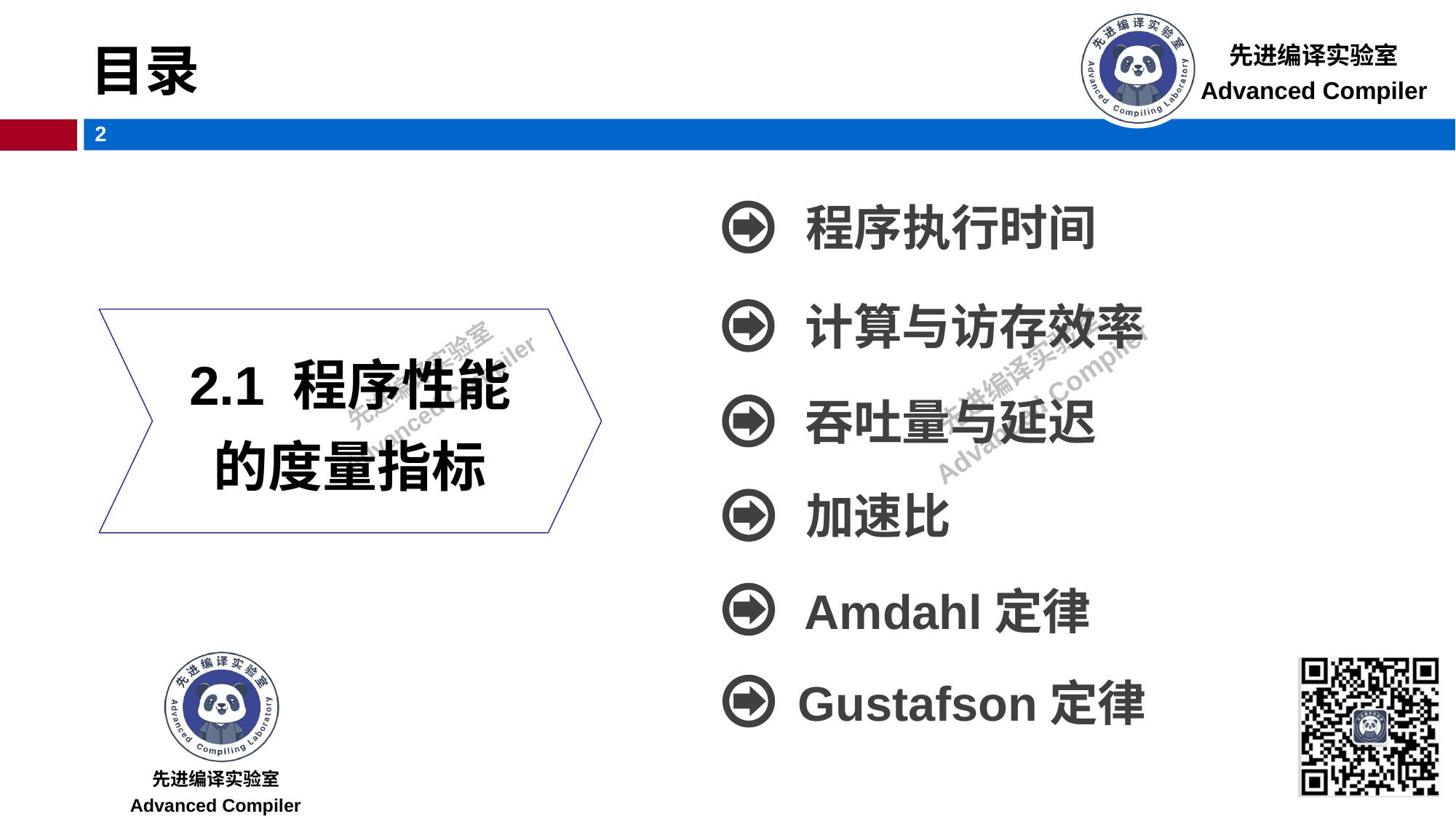

# 目录
程序执行时间

计算与访存效率

2.1 程序性能的度量指标
吞吐量与延迟

加速比

Amdahl定律

Gustafson定律